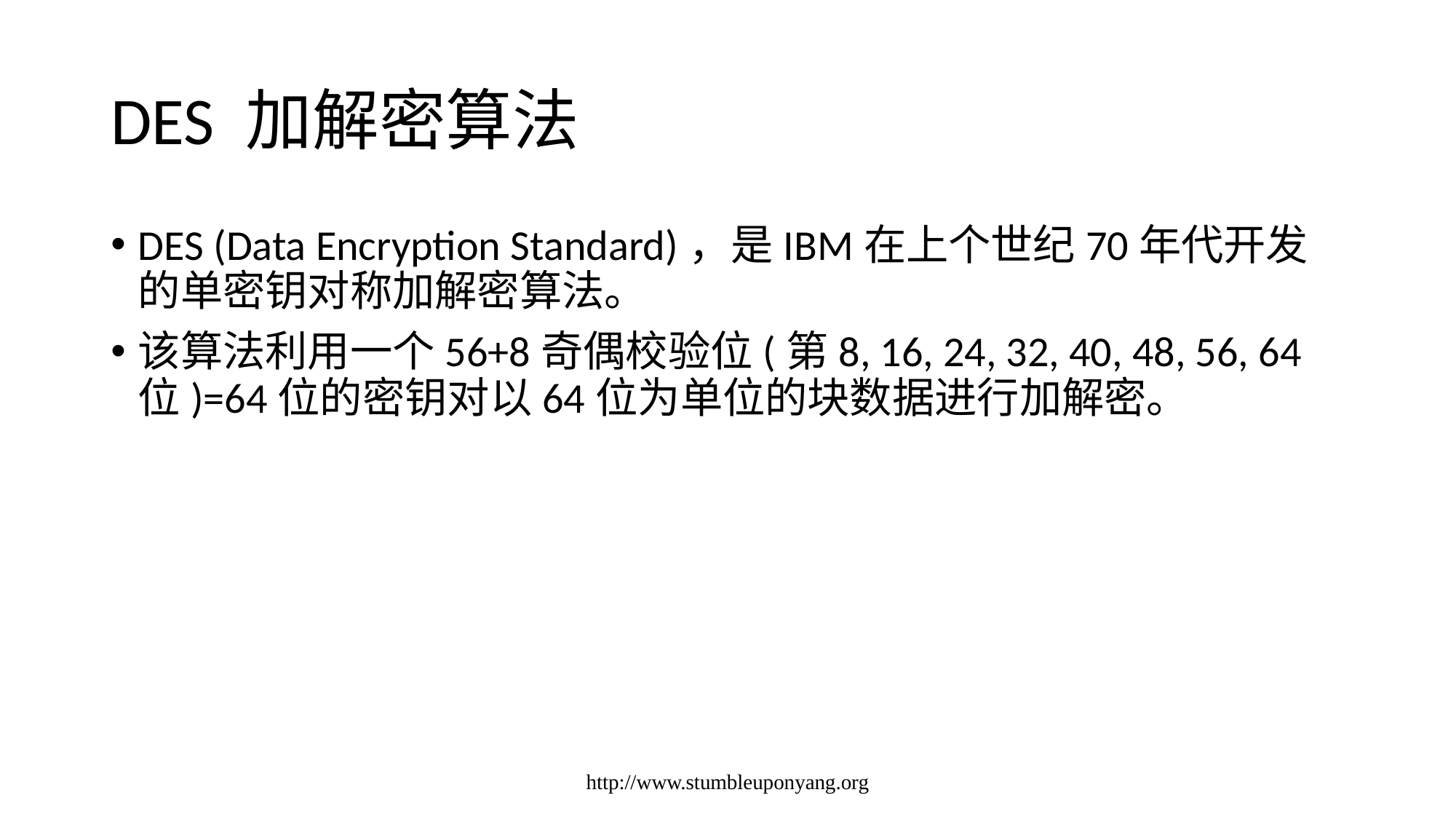

# DES 加解密算法
DES (Data Encryption Standard)，是IBM在上个世纪70年代开发的单密钥对称加解密算法。
该算法利用一个56+8奇偶校验位(第8, 16, 24, 32, 40, 48, 56, 64位)=64位的密钥对以64位为单位的块数据进行加解密。

http://www.stumbleuponyang.org